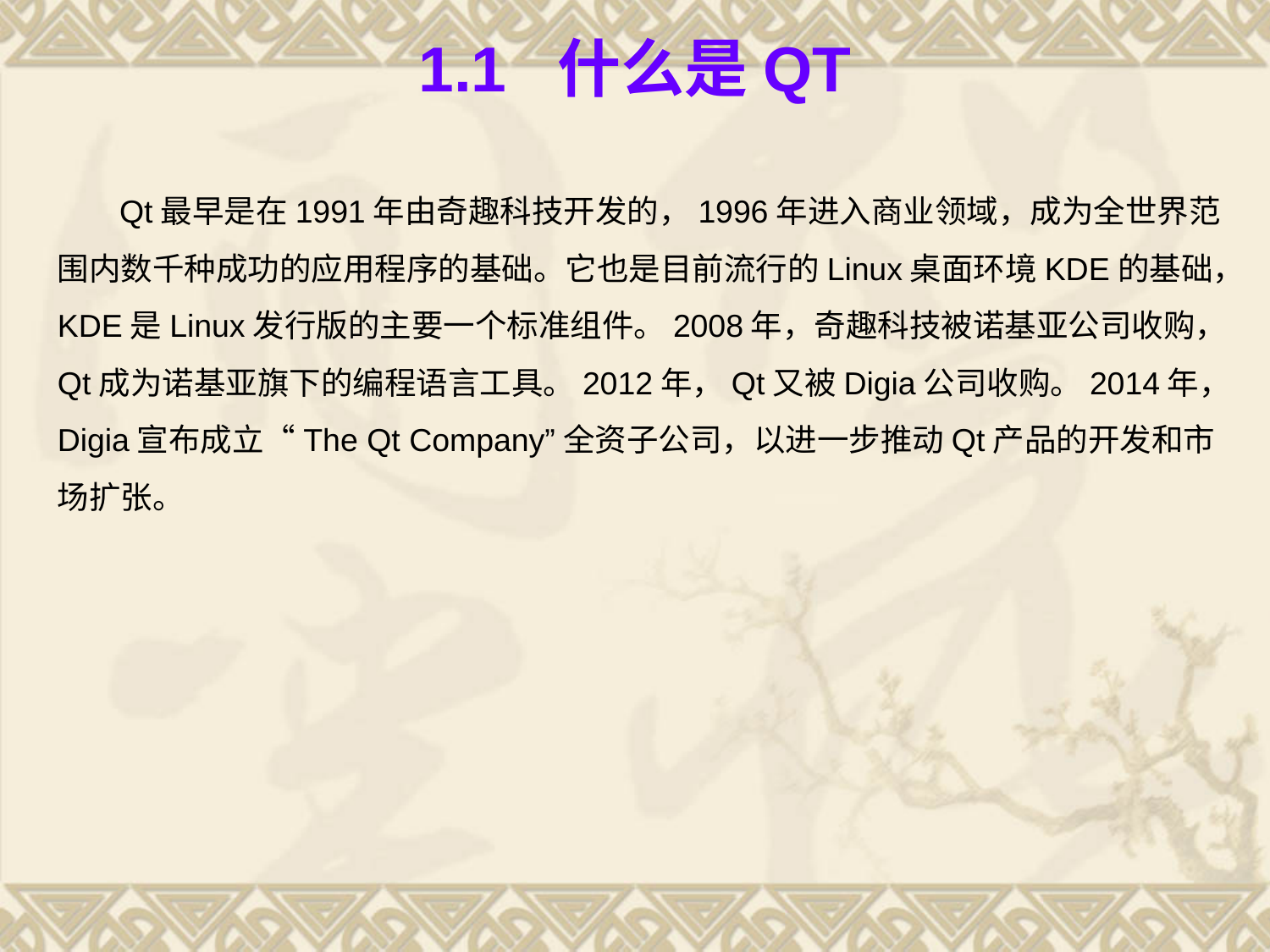

# 1.1  什么是Qt
Qt最早是在1991年由奇趣科技开发的，1996年进入商业领域，成为全世界范围内数千种成功的应用程序的基础。它也是目前流行的Linux桌面环境KDE的基础，KDE是Linux发行版的主要一个标准组件。2008年，奇趣科技被诺基亚公司收购，Qt成为诺基亚旗下的编程语言工具。2012年，Qt又被Digia公司收购。2014年，Digia宣布成立“The Qt Company”全资子公司，以进一步推动Qt产品的开发和市场扩张。